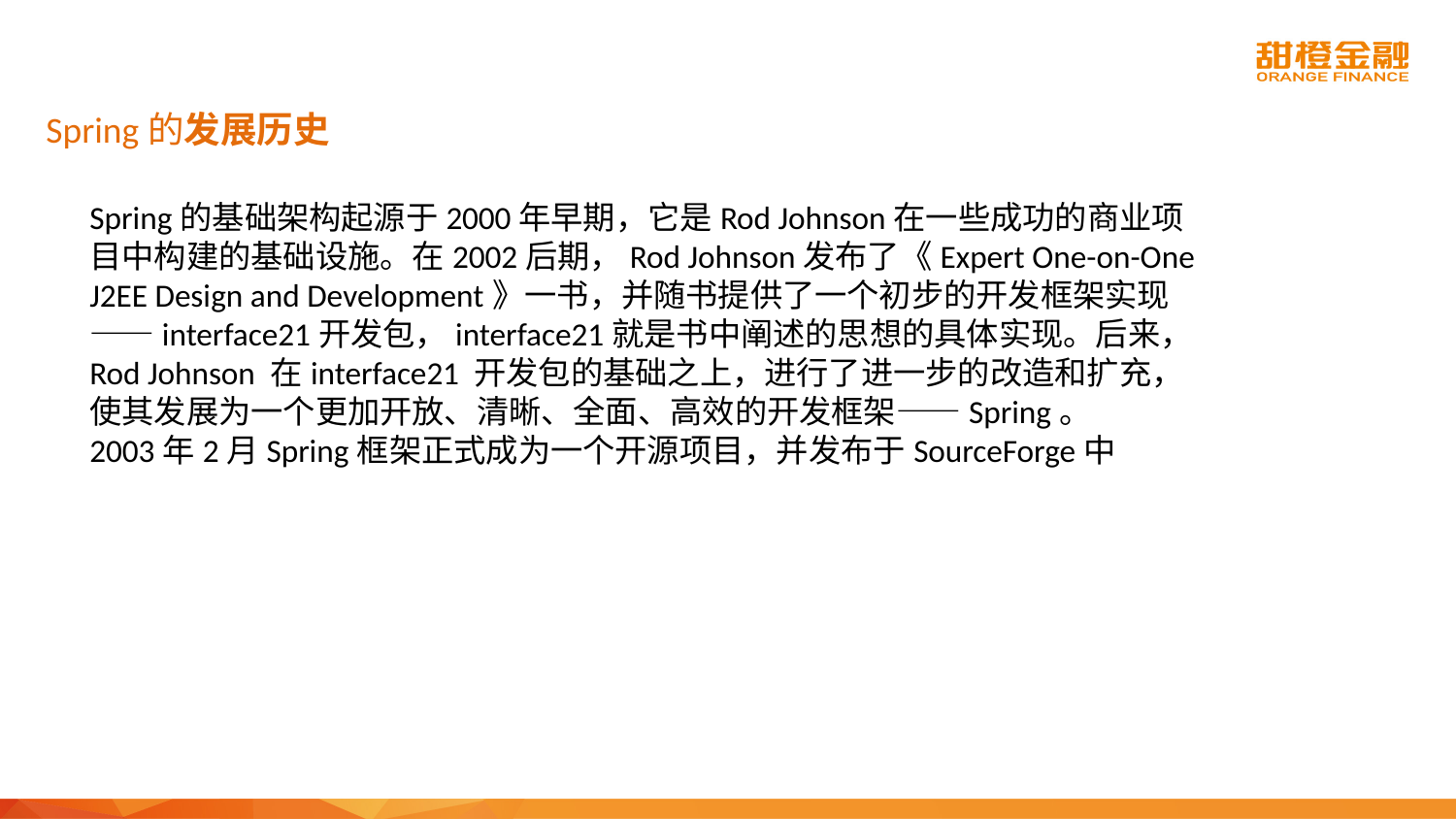

Spring的发展历史
Spring的基础架构起源于2000年早期，它是Rod Johnson在一些成功的商业项目中构建的基础设施。在2002后期，Rod Johnson发布了《Expert One-on-One J2EE Design and Development》一书，并随书提供了一个初步的开发框架实现——interface21开发包，interface21就是书中阐述的思想的具体实现。后来，Rod Johnson 在interface21 开发包的基础之上，进行了进一步的改造和扩充，使其发展为一个更加开放、清晰、全面、高效的开发框架——Spring。
2003年2月Spring框架正式成为一个开源项目，并发布于SourceForge中